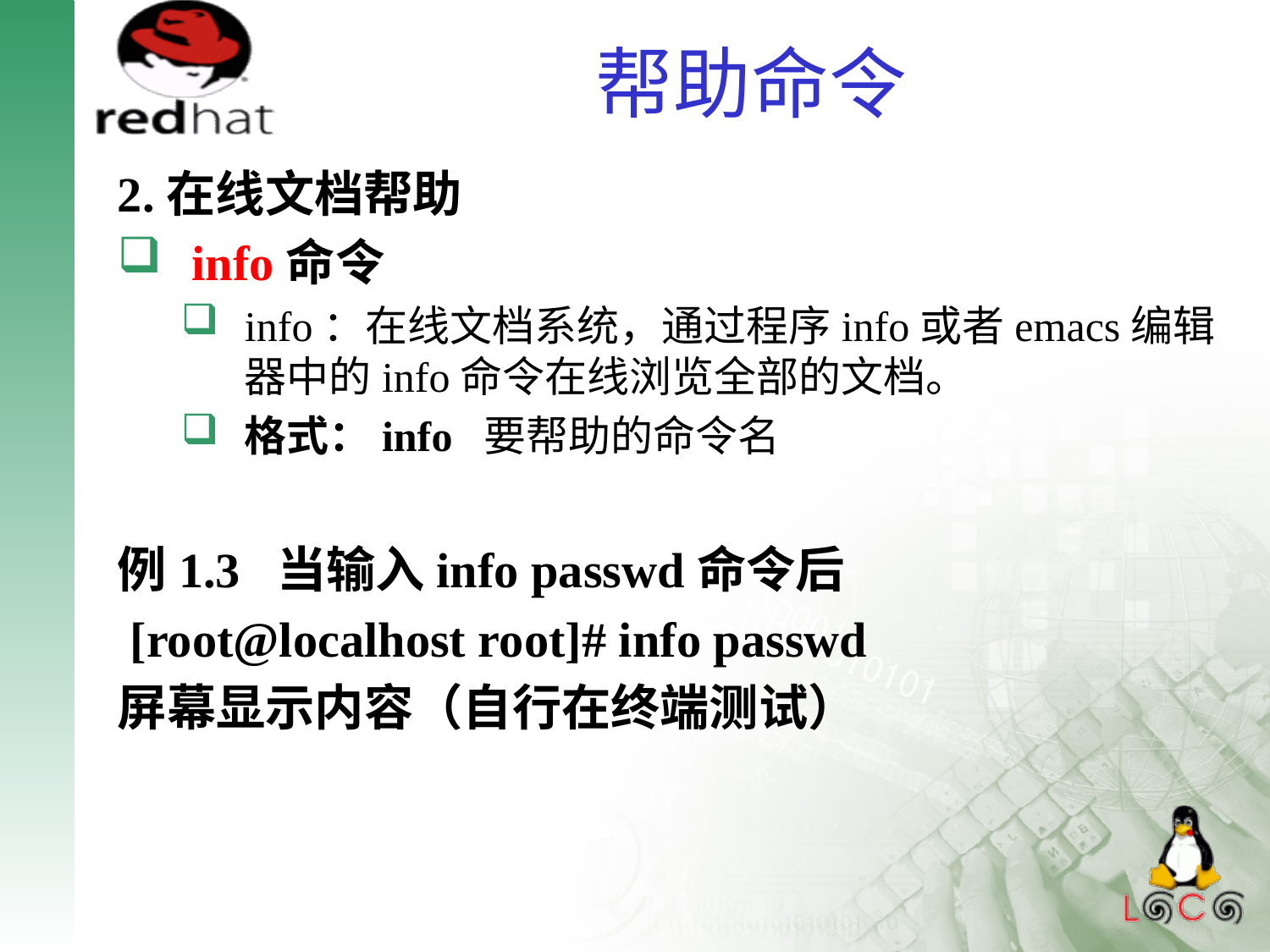

# 帮助命令
2.在线文档帮助
info命令
info：在线文档系统，通过程序info或者emacs编辑器中的info命令在线浏览全部的文档。
格式：info  要帮助的命令名

例1.3  当输入info passwd命令后
 [root@localhost root]# info passwd
屏幕显示内容（自行在终端测试）